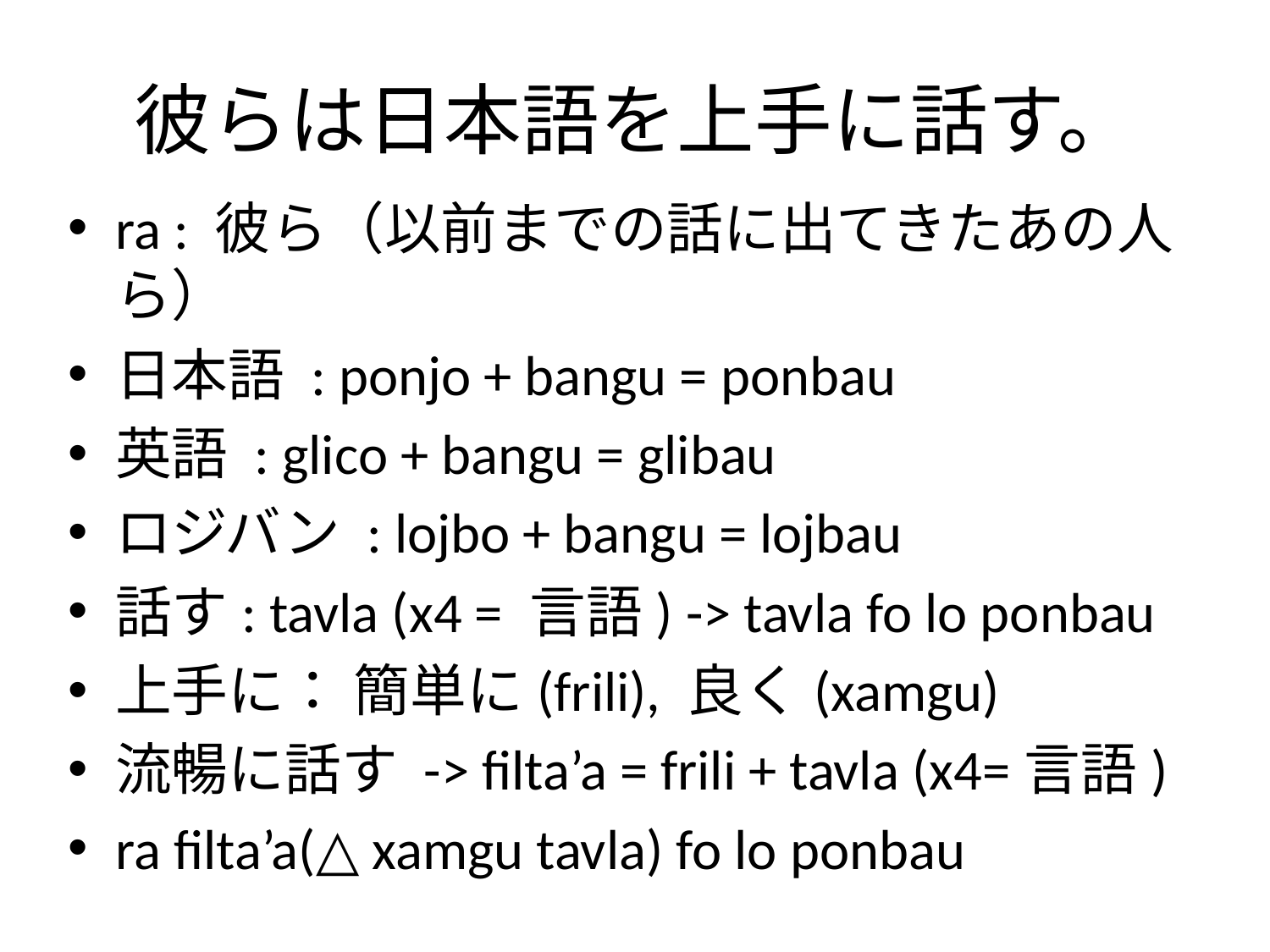

# 彼らは日本語を上手に話す。
ra : 彼ら（以前までの話に出てきたあの人ら）
日本語 : ponjo + bangu = ponbau
英語 : glico + bangu = glibau
ロジバン : lojbo + bangu = lojbau
話す: tavla (x4 = 言語) -> tavla fo lo ponbau
上手に： 簡単に(frili), 良く(xamgu)
流暢に話す -> filta’a = frili + tavla (x4=言語)
ra filta’a(△ xamgu tavla) fo lo ponbau